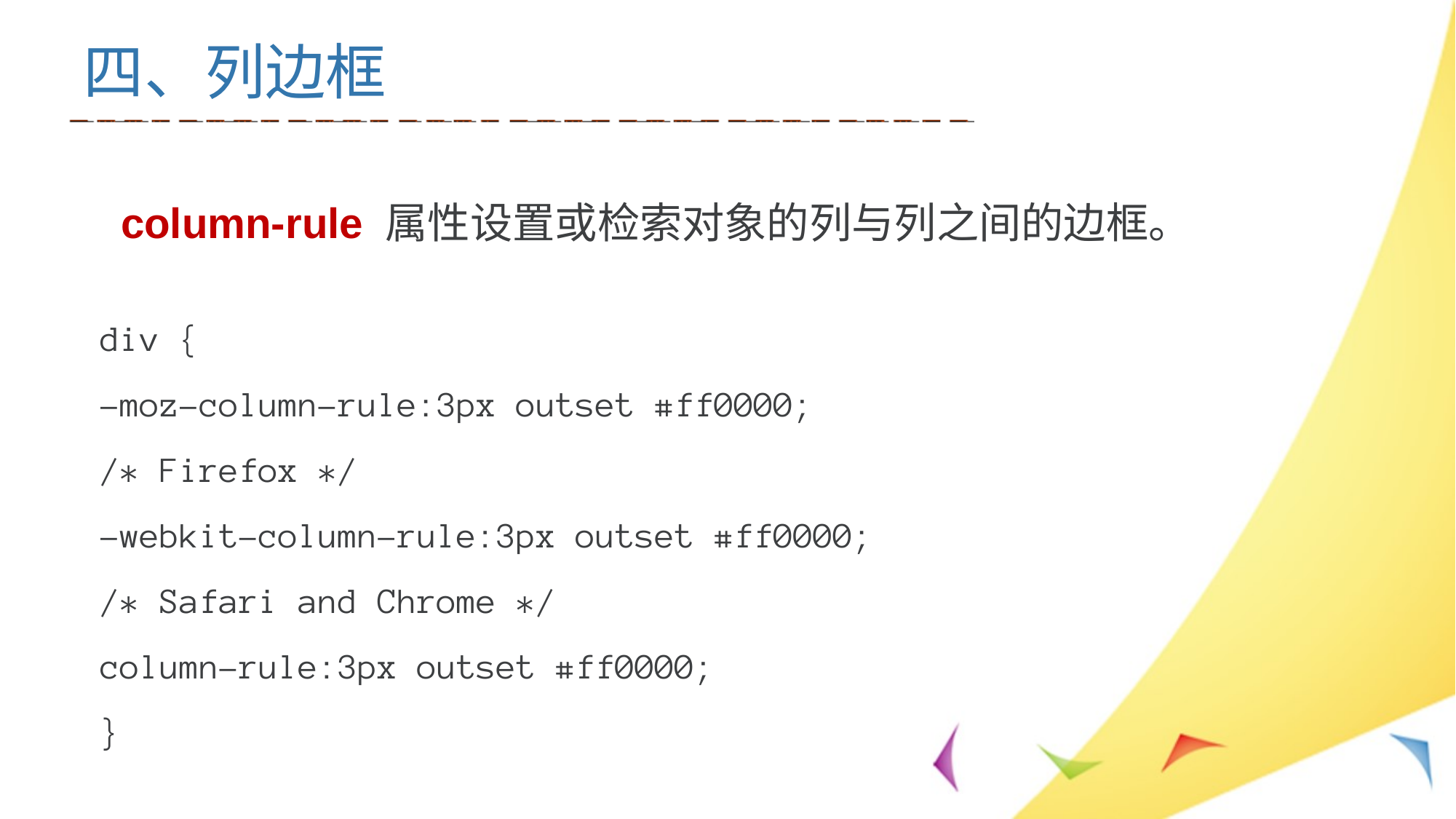

# 四、列边框
column-rule 属性设置或检索对象的列与列之间的边框。
div {
-moz-column-rule:3px outset #ff0000;
/* Firefox */
-webkit-column-rule:3px outset #ff0000;
/* Safari and Chrome */
column-rule:3px outset #ff0000;
}